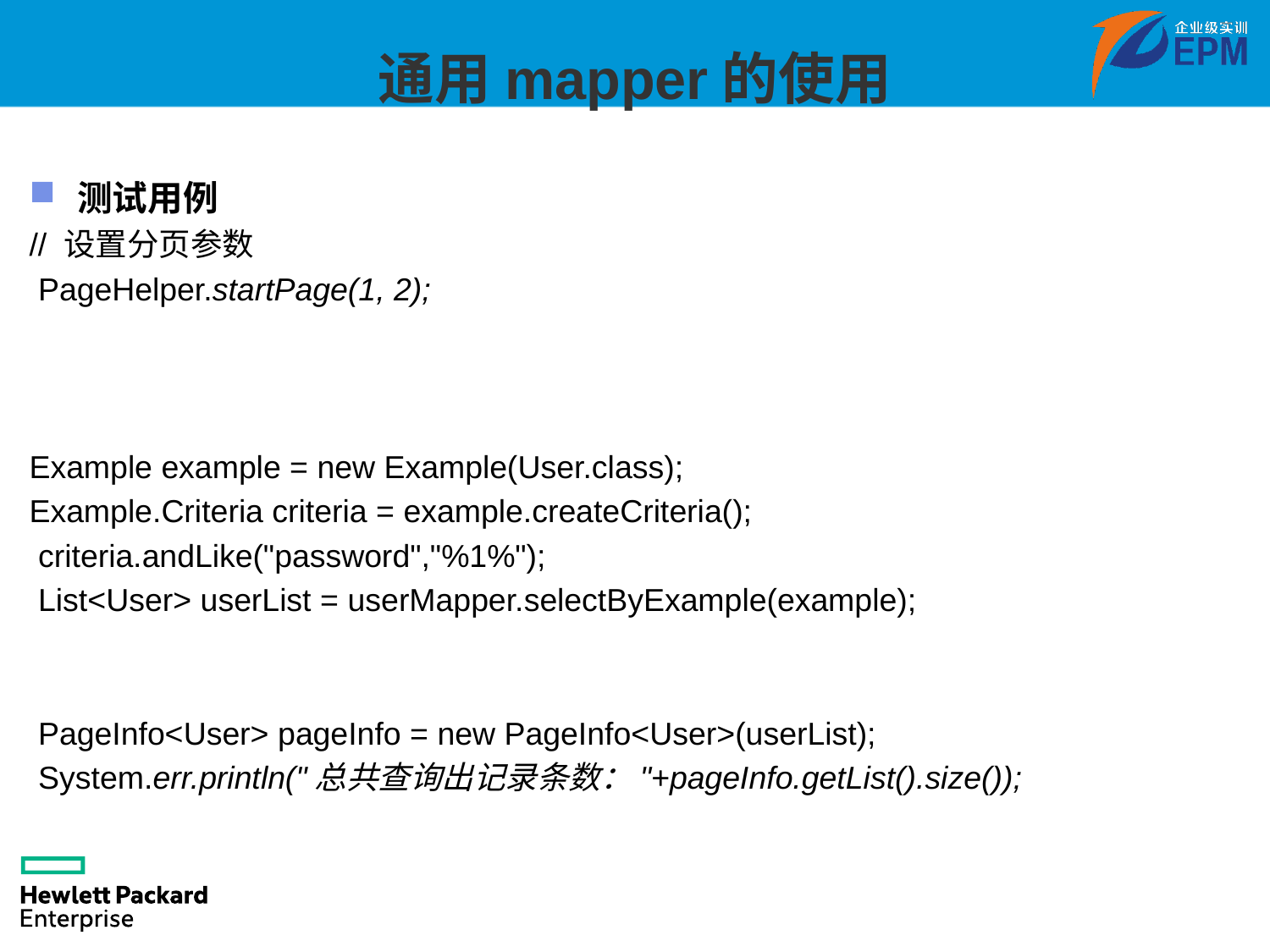

# 通用mapper的使用
测试用例
// 设置分页参数
 PageHelper.startPage(1, 2);

Example example = new Example(User.class);
Example.Criteria criteria = example.createCriteria();
 criteria.andLike("password","%1%");
 List<User> userList = userMapper.selectByExample(example);

 PageInfo<User> pageInfo = new PageInfo<User>(userList);
 System.err.println("总共查询出记录条数："+pageInfo.getList().size());